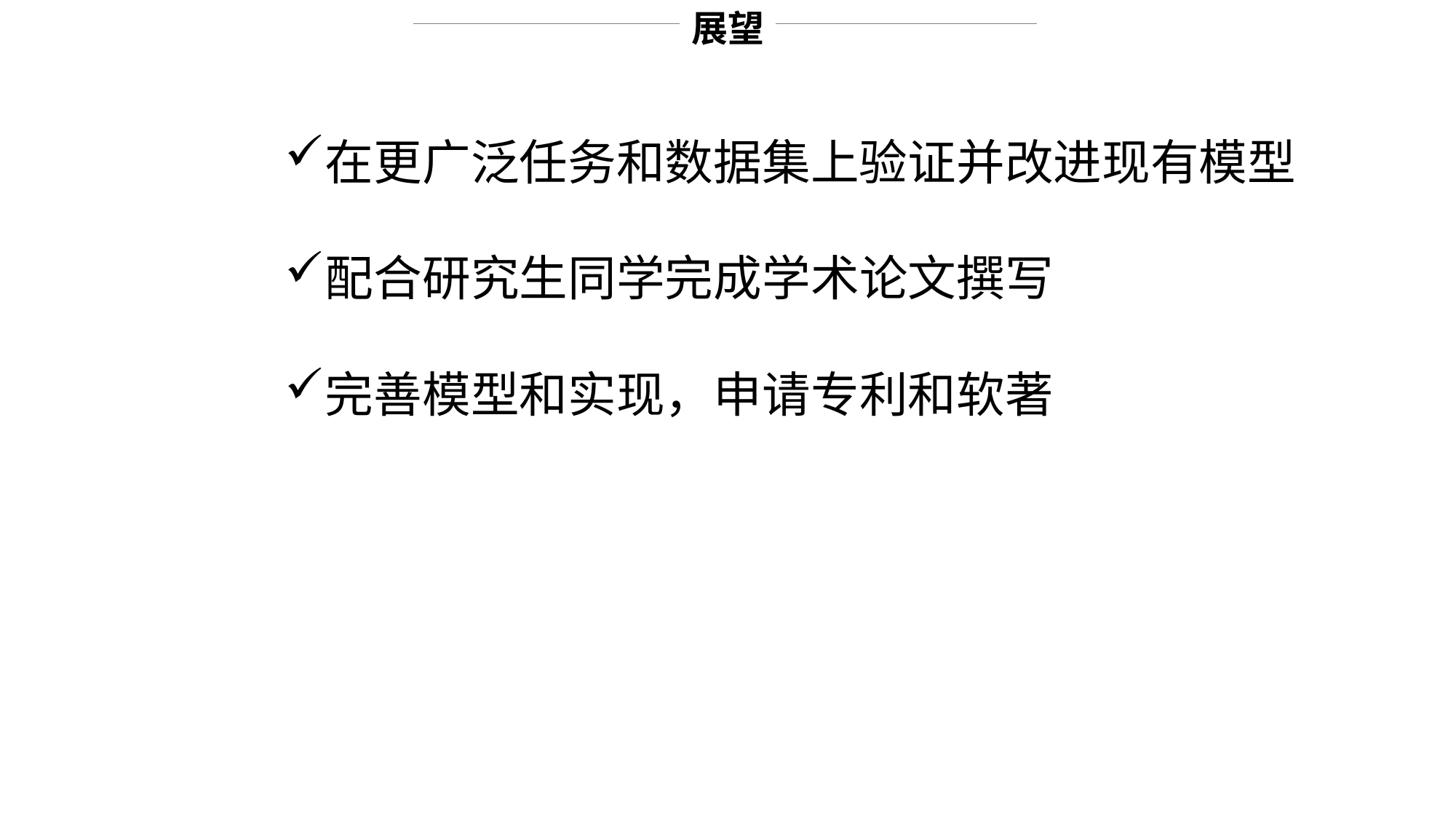

展望
在更广泛任务和数据集上验证并改进现有模型

配合研究生同学完成学术论文撰写

完善模型和实现，申请专利和软著